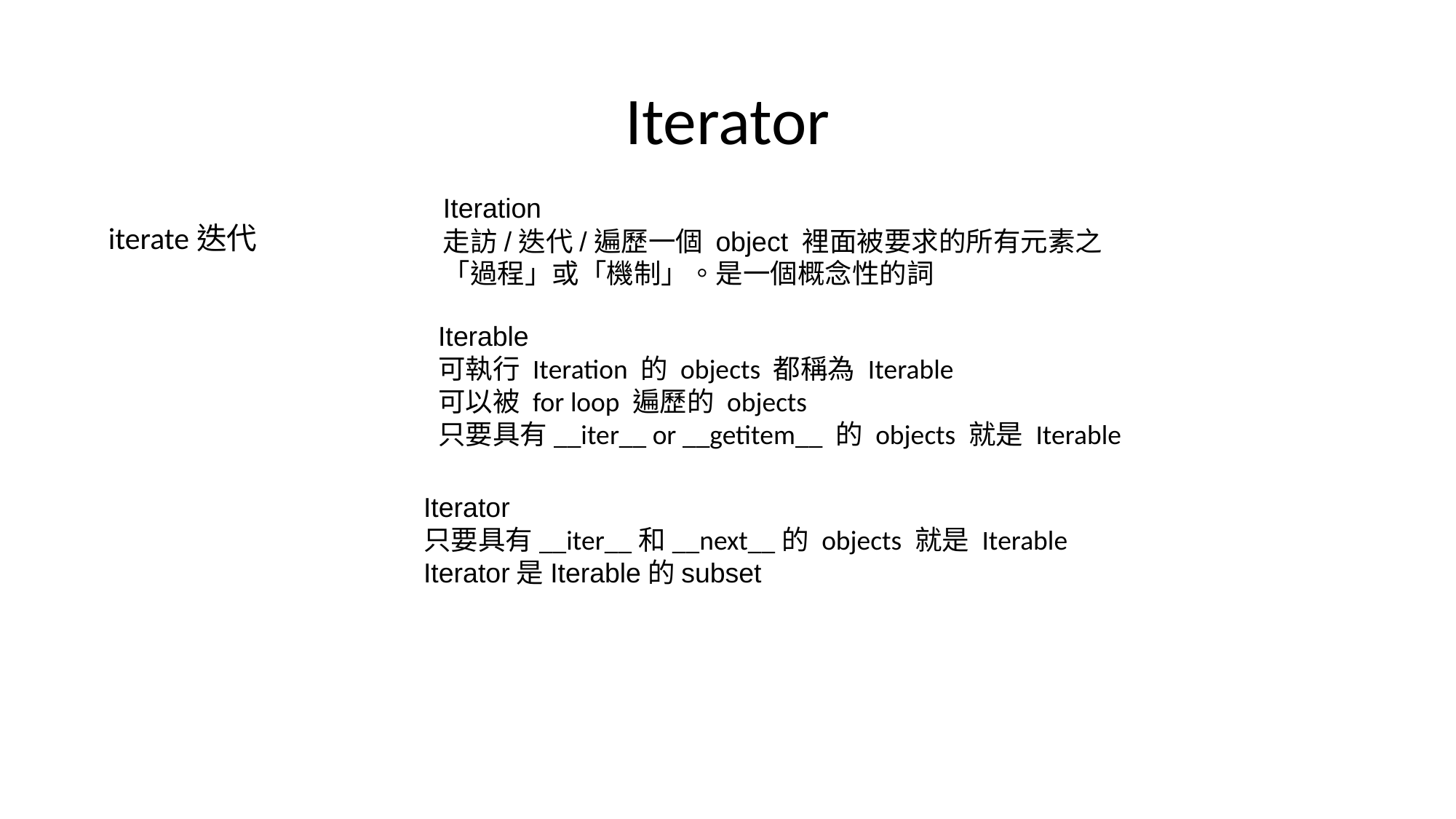

# Iterator
Iteration
走訪/迭代/遍歷一個 object 裡面被要求的所有元素之「過程」或「機制」。是一個概念性的詞
iterate迭代
Iterable
可執行 Iteration 的 objects 都稱為 Iterable
可以被 for loop 遍歷的 objects
只要具有__iter__ or __getitem__ 的 objects 就是 Iterable
Iterator
只要具有__iter__和__next__的 objects 就是 Iterable
Iterator是Iterable的subset